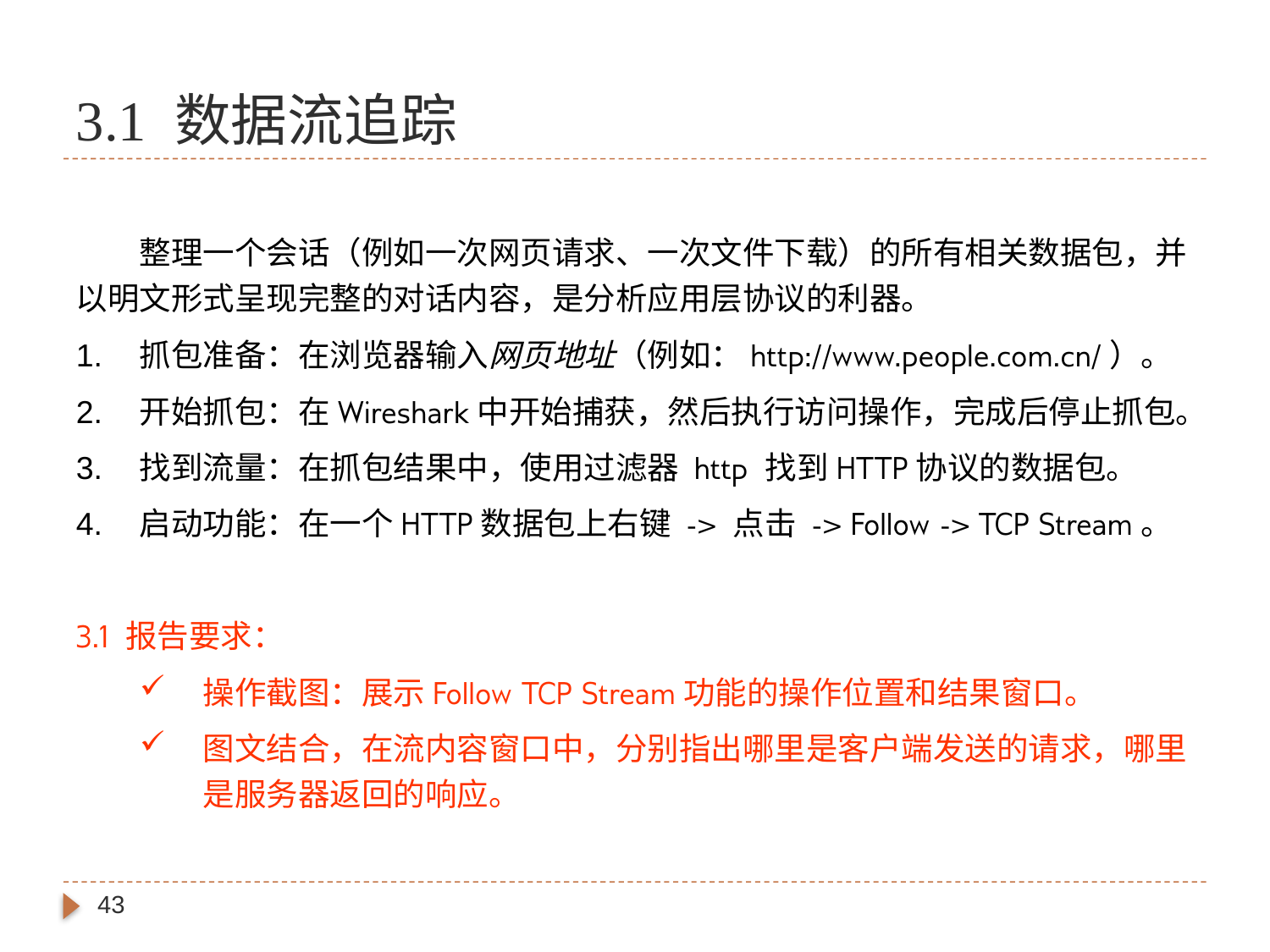

# 3.1 数据流追踪
整理一个会话（例如一次网页请求、一次文件下载）的所有相关数据包，并以明文形式呈现完整的对话内容，是分析应用层协议的利器。
抓包准备：在浏览器输入网页地址（例如：http://www.people.com.cn/）。
开始抓包：在Wireshark中开始捕获，然后执行访问操作，完成后停止抓包。
找到流量：在抓包结果中，使用过滤器 http 找到HTTP协议的数据包。
启动功能：在一个HTTP数据包上右键 -> 点击 -> Follow -> TCP Stream。

3.1 报告要求：
操作截图：展示Follow TCP Stream功能的操作位置和结果窗口。
图文结合，在流内容窗口中，分别指出哪里是客户端发送的请求，哪里是服务器返回的响应。
43